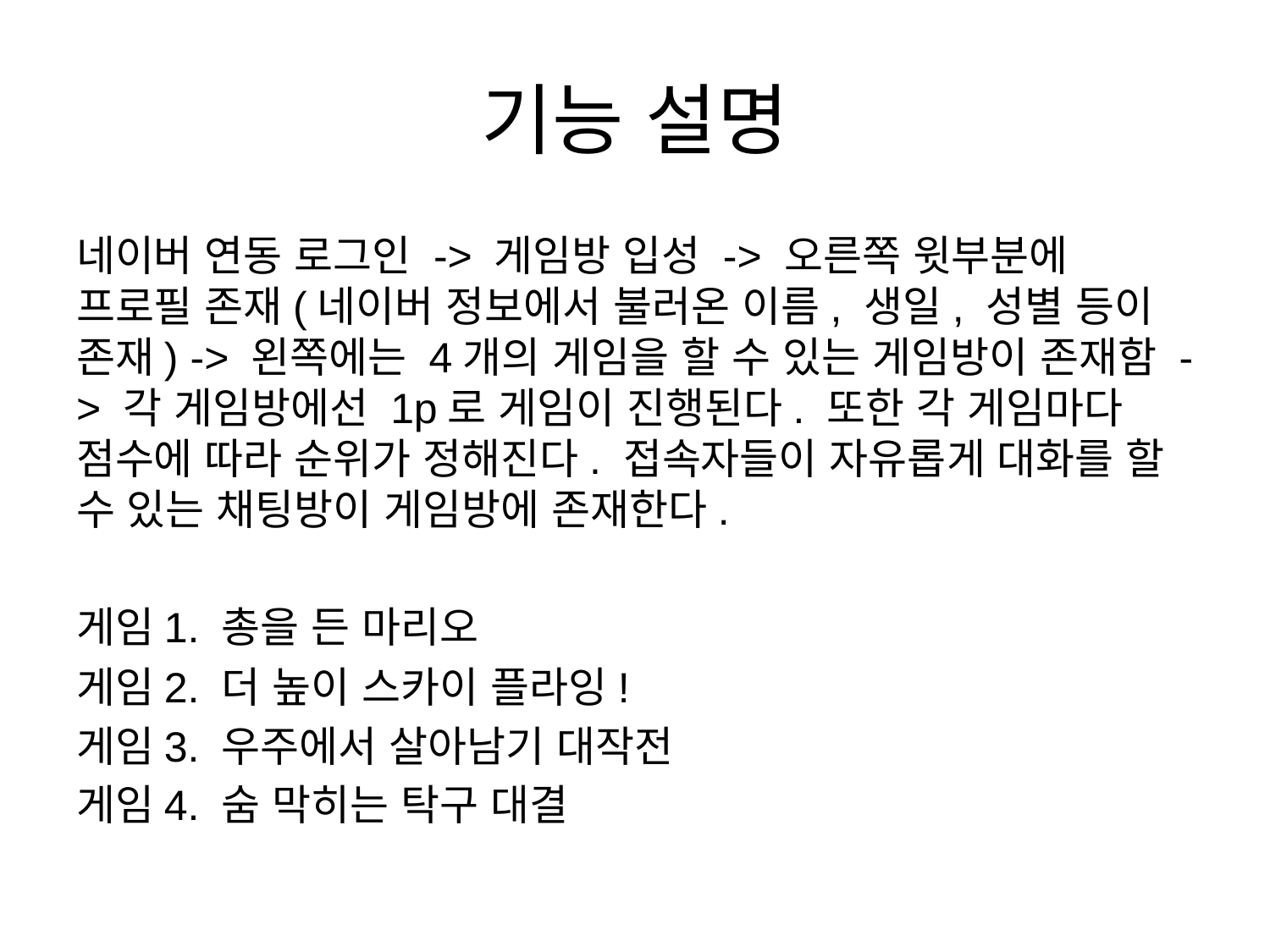

# 기능 설명
네이버 연동 로그인 -> 게임방 입성 -> 오른쪽 윗부분에 프로필 존재(네이버 정보에서 불러온 이름, 생일, 성별 등이 존재) -> 왼쪽에는 4개의 게임을 할 수 있는 게임방이 존재함 -> 각 게임방에선 1p로 게임이 진행된다. 또한 각 게임마다 점수에 따라 순위가 정해진다. 접속자들이 자유롭게 대화를 할 수 있는 채팅방이 게임방에 존재한다.

게임1. 총을 든 마리오
게임2. 더 높이 스카이 플라잉!
게임3. 우주에서 살아남기 대작전
게임4. 숨 막히는 탁구 대결